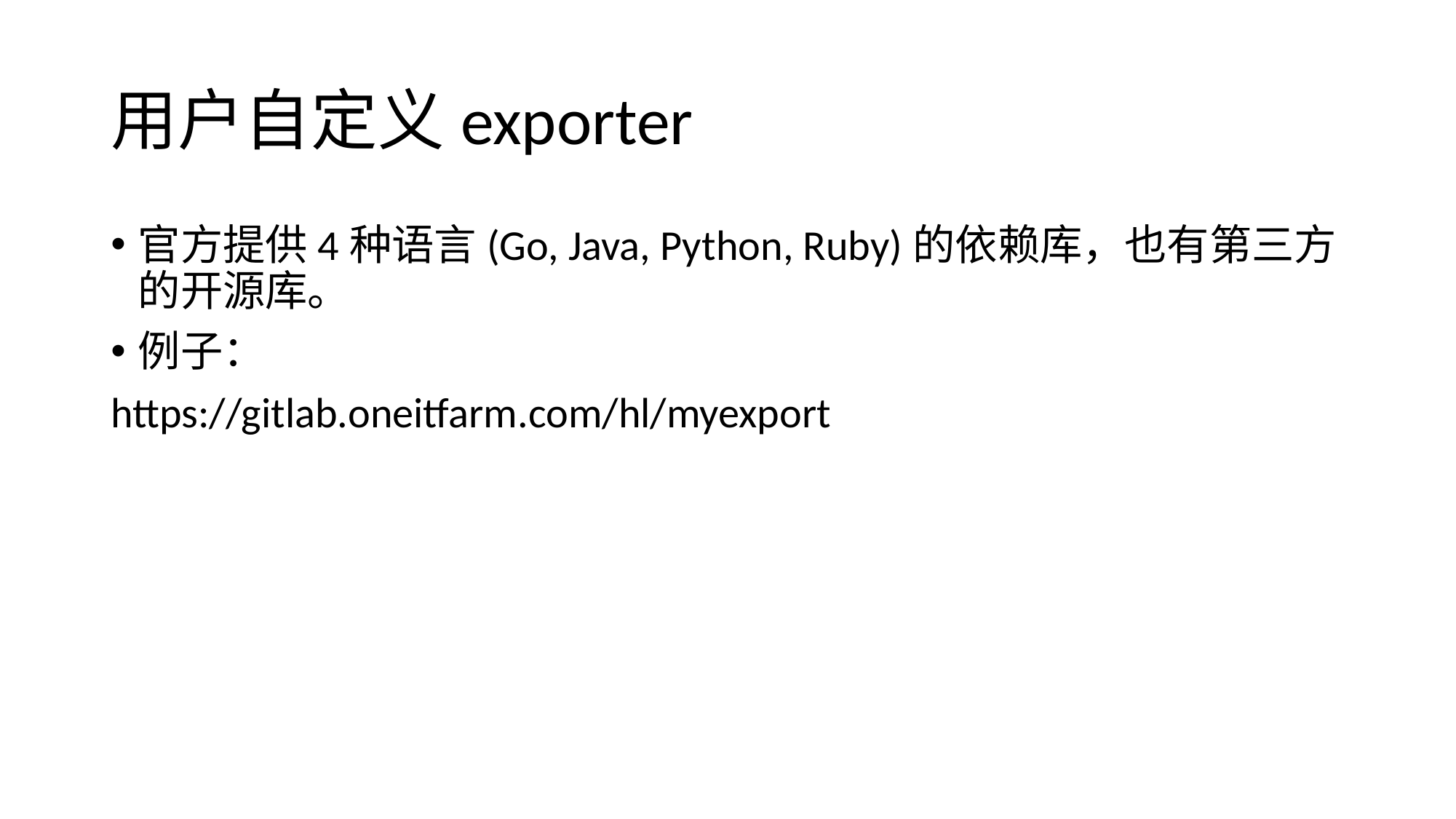

# 用户自定义exporter
官方提供4种语言(Go, Java, Python, Ruby)的依赖库，也有第三方的开源库。
例子：
https://gitlab.oneitfarm.com/hl/myexport